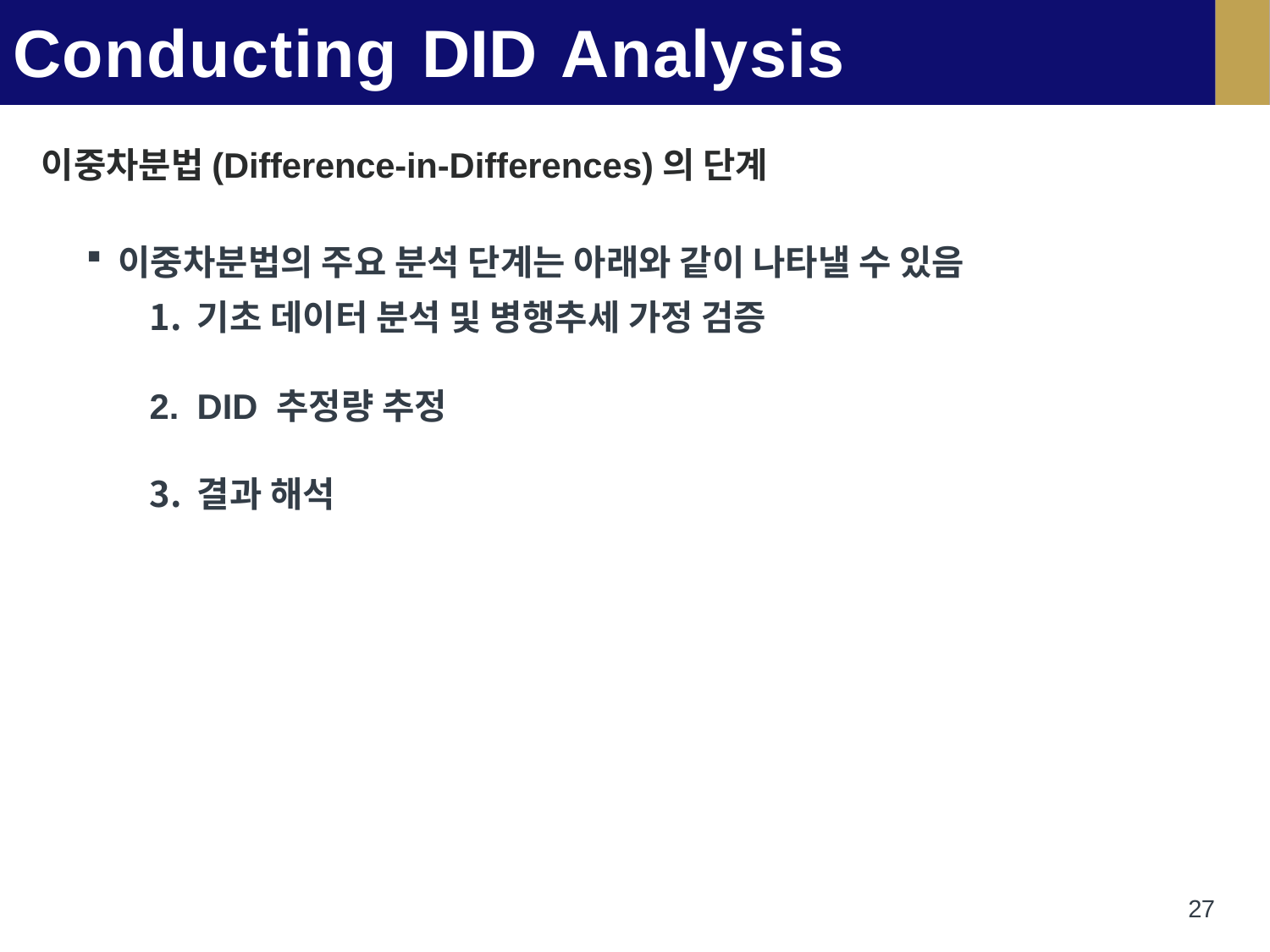

# Conducting DID Analysis
이중차분법(Difference-in-Differences)의 단계

이중차분법의 주요 분석 단계는 아래와 같이 나타낼 수 있음
기초 데이터 분석 및 병행추세 가정 검증

DID 추정량 추정

결과 해석
27